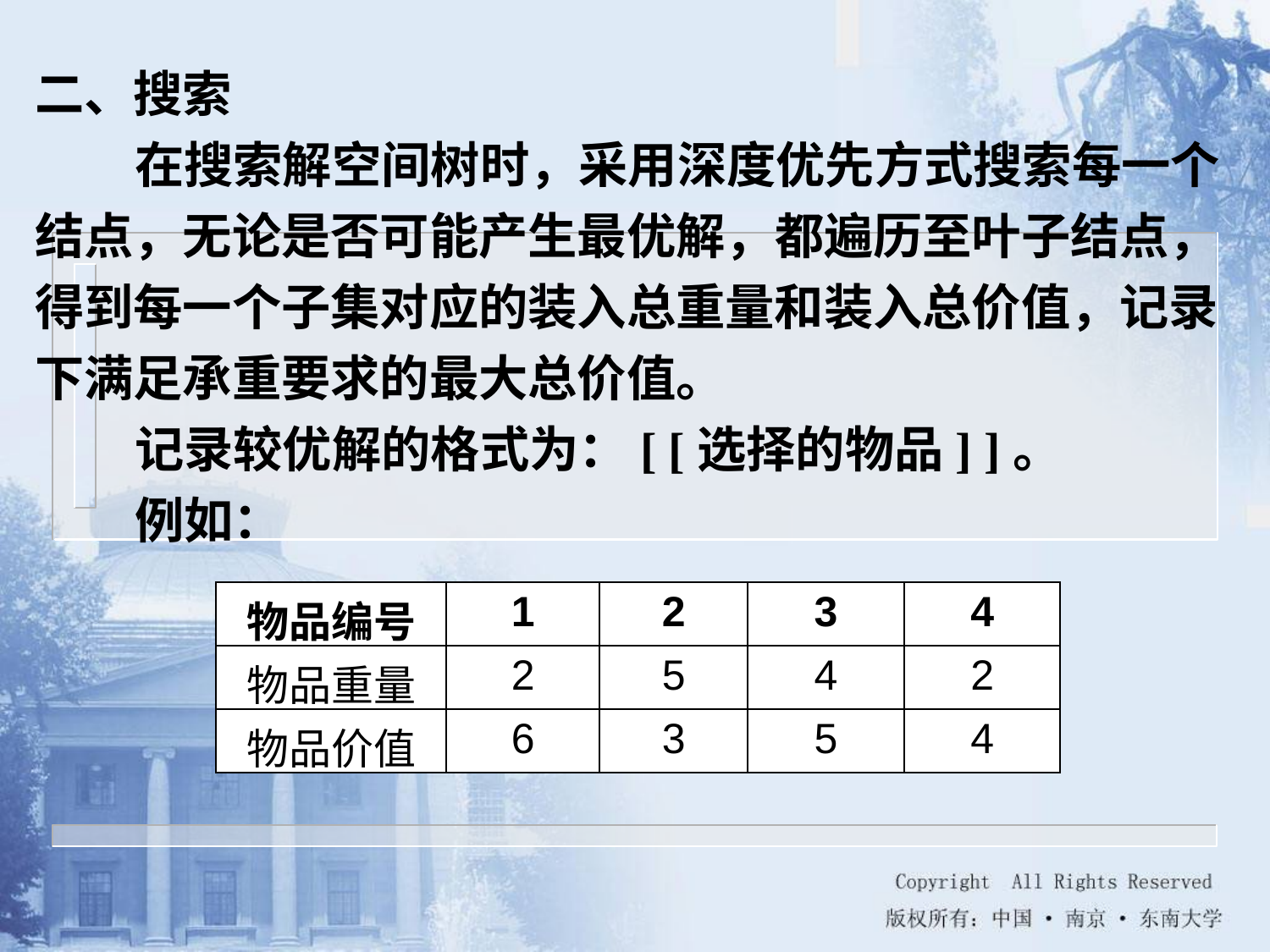

二、搜索
在搜索解空间树时，采用深度优先方式搜索每一个结点，无论是否可能产生最优解，都遍历至叶子结点，得到每一个子集对应的装入总重量和装入总价值，记录下满足承重要求的最大总价值。
记录较优解的格式为：[ [选择的物品] ]。
例如：
| 物品编号 | 1 | 2 | 3 | 4 |
| --- | --- | --- | --- | --- |
| 物品重量 | 2 | 5 | 4 | 2 |
| 物品价值 | 6 | 3 | 5 | 4 |